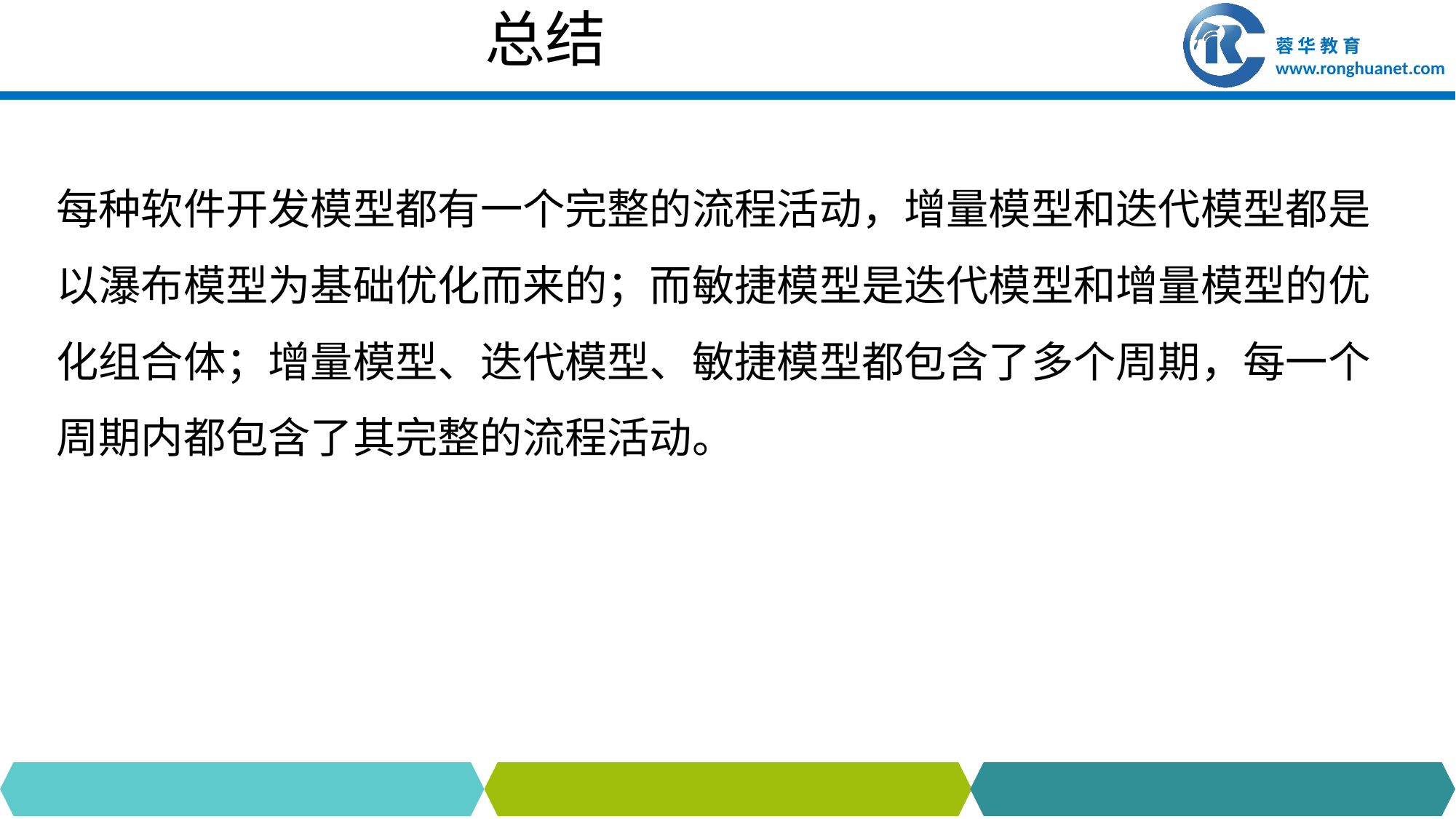

# 总结
每种软件开发模型都有一个完整的流程活动，增量模型和迭代模型都是以瀑布模型为基础优化而来的；而敏捷模型是迭代模型和增量模型的优化组合体；增量模型、迭代模型、敏捷模型都包含了多个周期，每一个周期内都包含了其完整的流程活动。